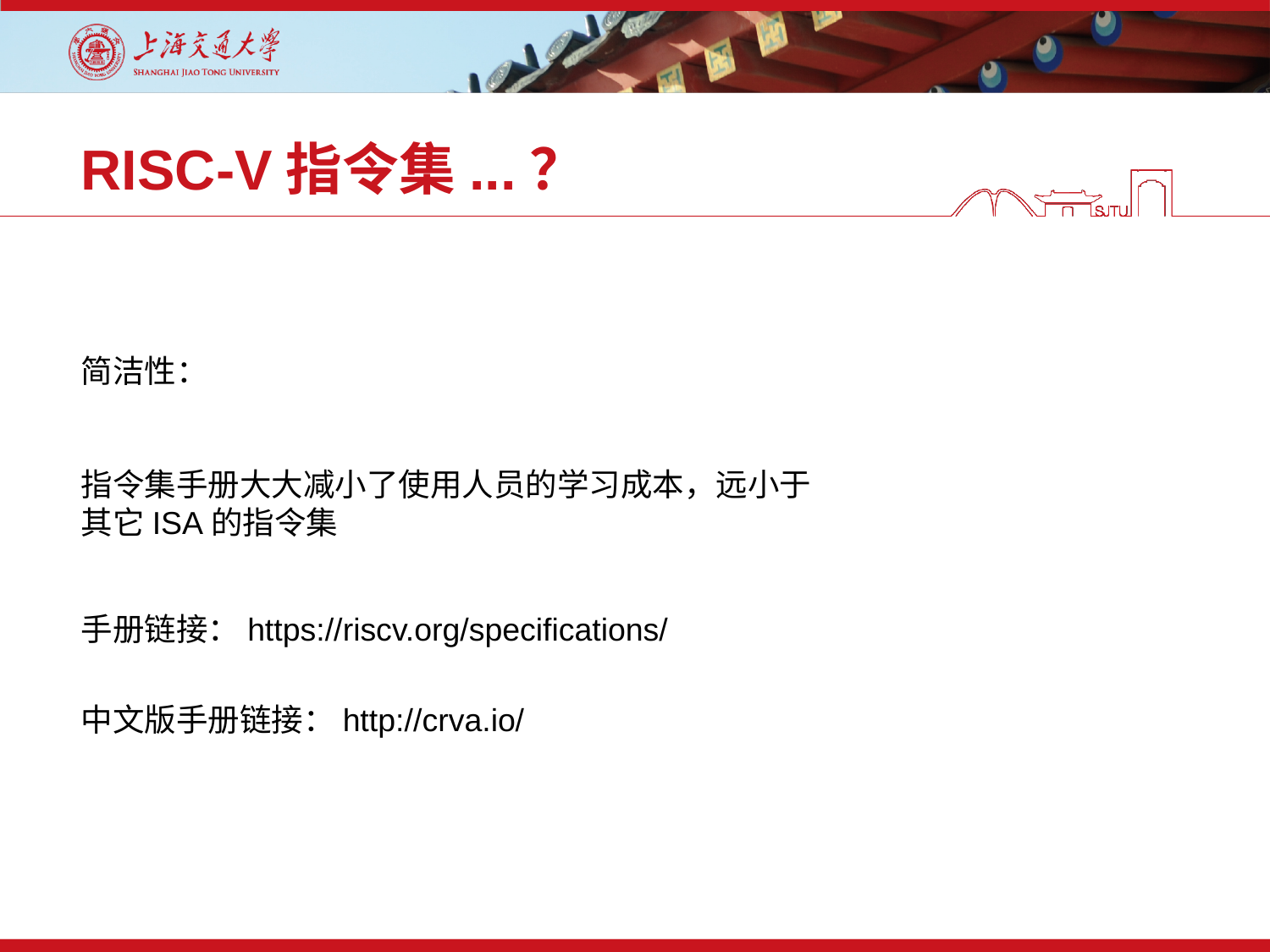

# RISC-V指令集...？
简洁性：
指令集手册大大减小了使用人员的学习成本，远小于其它ISA的指令集
手册链接：https://riscv.org/specifications/
中文版手册链接：http://crva.io/